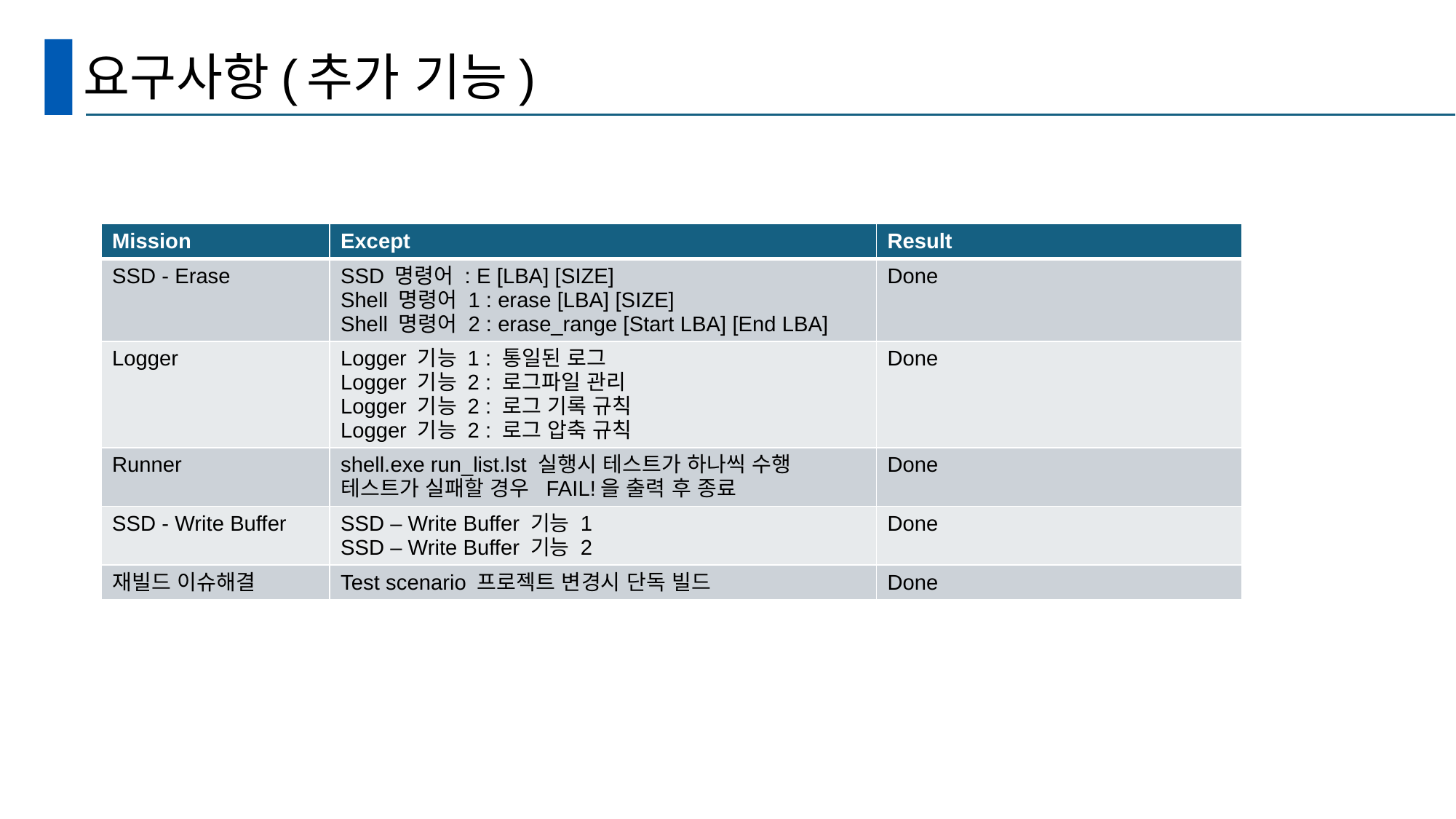

# 요구사항(추가 기능)
| Mission | Except | Result |
| --- | --- | --- |
| SSD - Erase | SSD 명령어 : E [LBA] [SIZE] Shell 명령어 1 : erase [LBA] [SIZE] Shell 명령어 2 : erase\_range [Start LBA] [End LBA] | Done |
| Logger | Logger 기능 1 : 통일된 로그 Logger 기능 2 : 로그파일 관리 Logger 기능 2 : 로그 기록 규칙 Logger 기능 2 : 로그 압축 규칙 | Done |
| Runner | shell.exe run\_list.lst 실행시 테스트가 하나씩 수행 테스트가 실패할 경우 FAIL!을 출력 후 종료 | Done |
| SSD - Write Buffer | SSD – Write Buffer 기능 1 SSD – Write Buffer 기능 2 | Done |
| 재빌드 이슈해결 | Test scenario 프로젝트 변경시 단독 빌드 | Done |